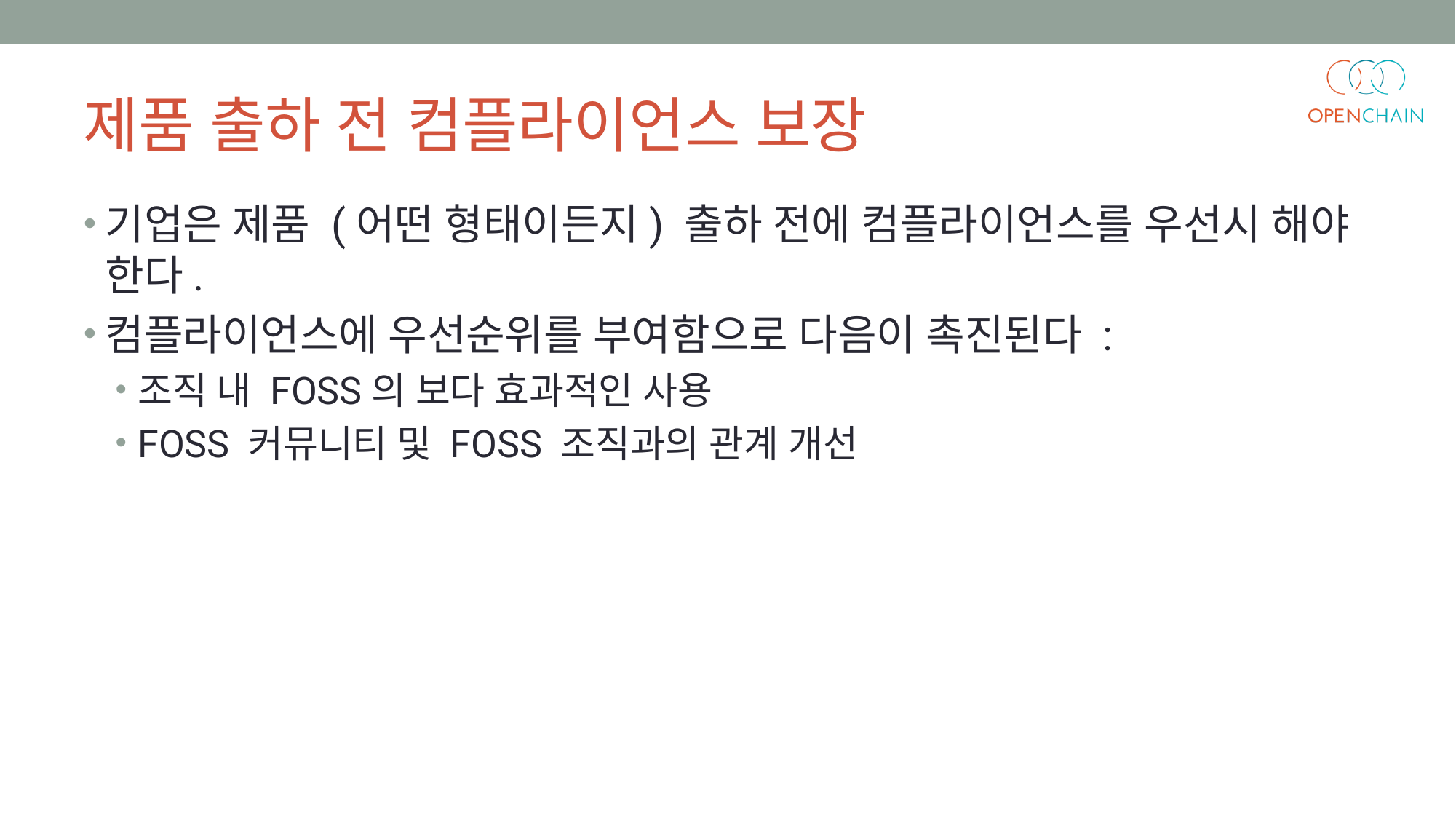

제품 출하 전 컴플라이언스 보장
기업은 제품 (어떤 형태이든지) 출하 전에 컴플라이언스를 우선시 해야 한다.
컴플라이언스에 우선순위를 부여함으로 다음이 촉진된다 :
조직 내 FOSS의 보다 효과적인 사용
FOSS 커뮤니티 및 FOSS 조직과의 관계 개선